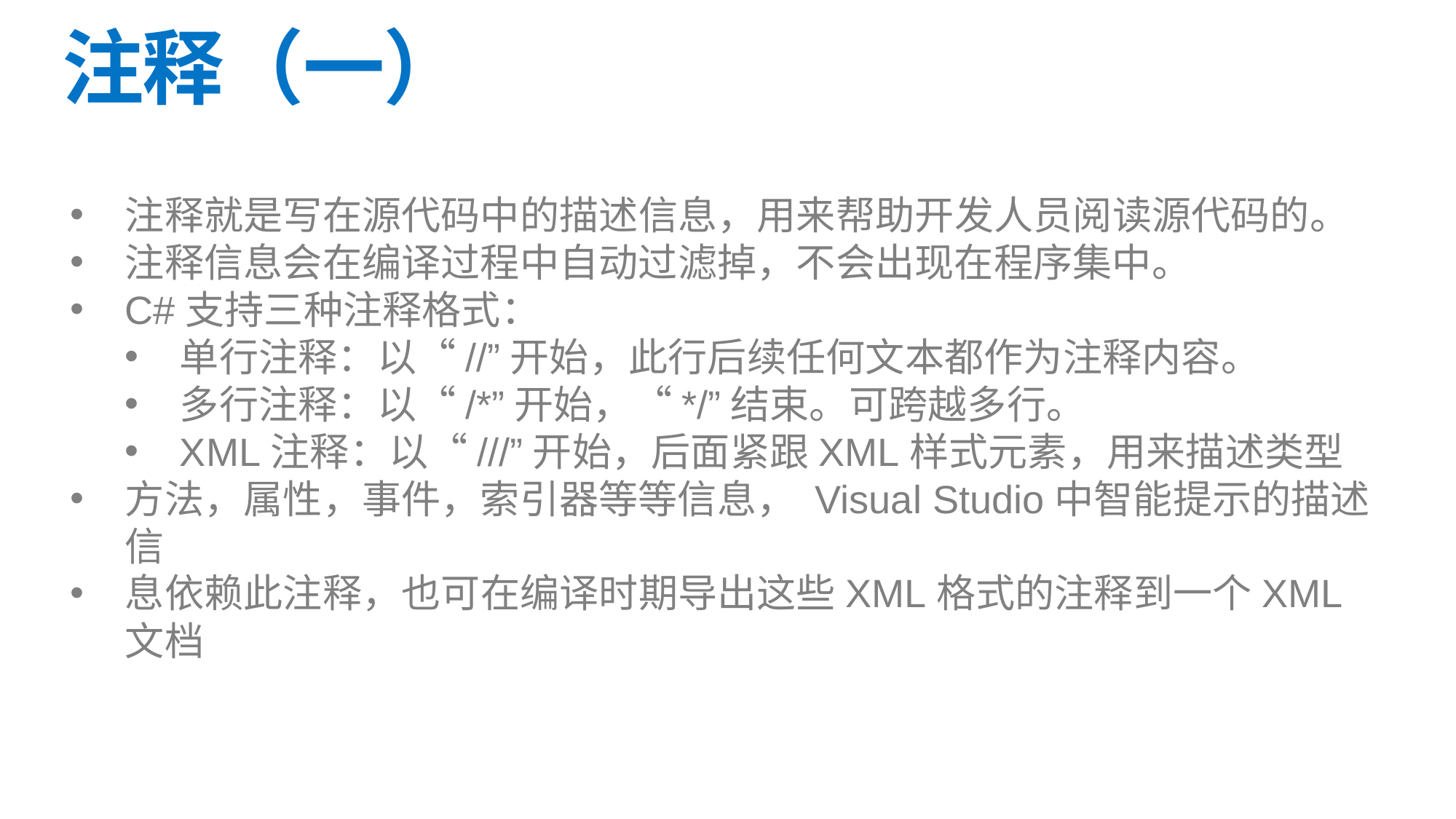

# 注释（一）
注释就是写在源代码中的描述信息，用来帮助开发人员阅读源代码的。
注释信息会在编译过程中自动过滤掉，不会出现在程序集中。
C#支持三种注释格式：
单行注释：以“//”开始，此行后续任何文本都作为注释内容。
多行注释：以“/*”开始，“*/”结束。可跨越多行。
XML注释：以“///”开始，后面紧跟XML样式元素，用来描述类型
方法，属性，事件，索引器等等信息， Visual Studio中智能提示的描述信
息依赖此注释，也可在编译时期导出这些XML格式的注释到一个XML文档